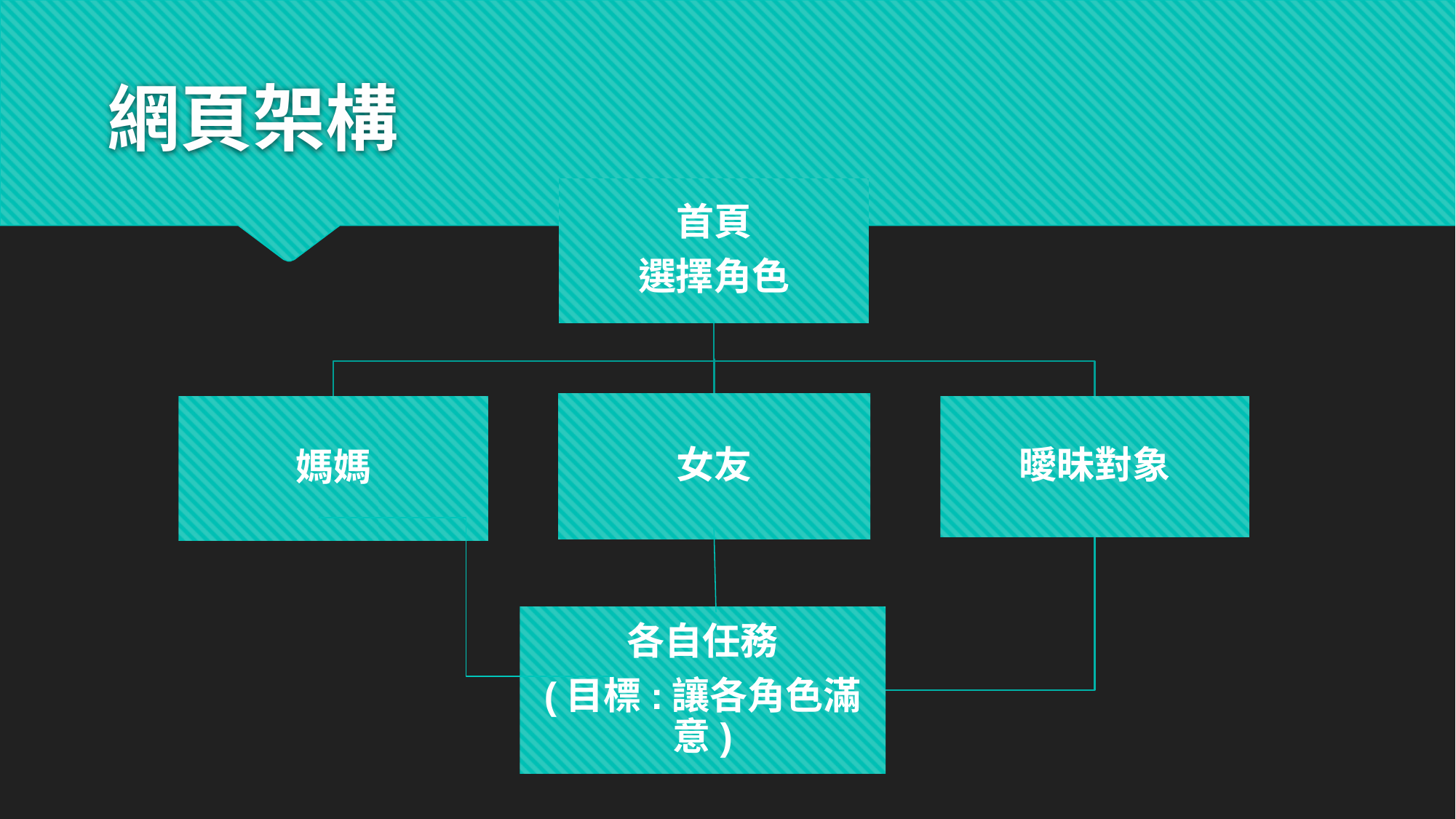

# 網頁架構
首頁
選擇角色
媽媽
女友
曖昧對象
各自任務
(目標:讓各角色滿意)